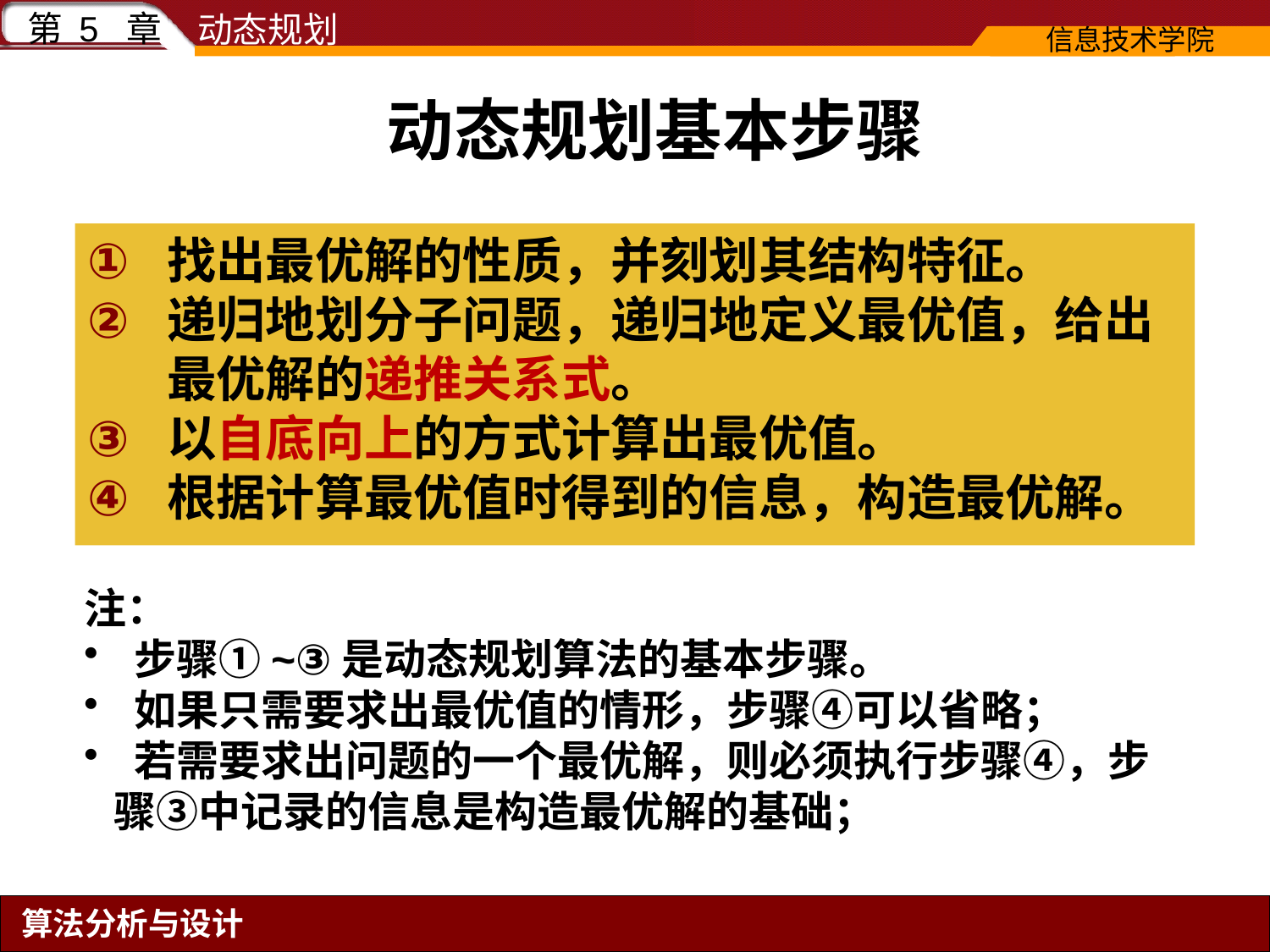

# 动态规划基本步骤
找出最优解的性质，并刻划其结构特征。
递归地划分子问题，递归地定义最优值，给出最优解的递推关系式。
以自底向上的方式计算出最优值。
根据计算最优值时得到的信息，构造最优解。
注：
 步骤①~③是动态规划算法的基本步骤。
 如果只需要求出最优值的情形，步骤④可以省略；
 若需要求出问题的一个最优解，则必须执行步骤④，步骤③中记录的信息是构造最优解的基础；